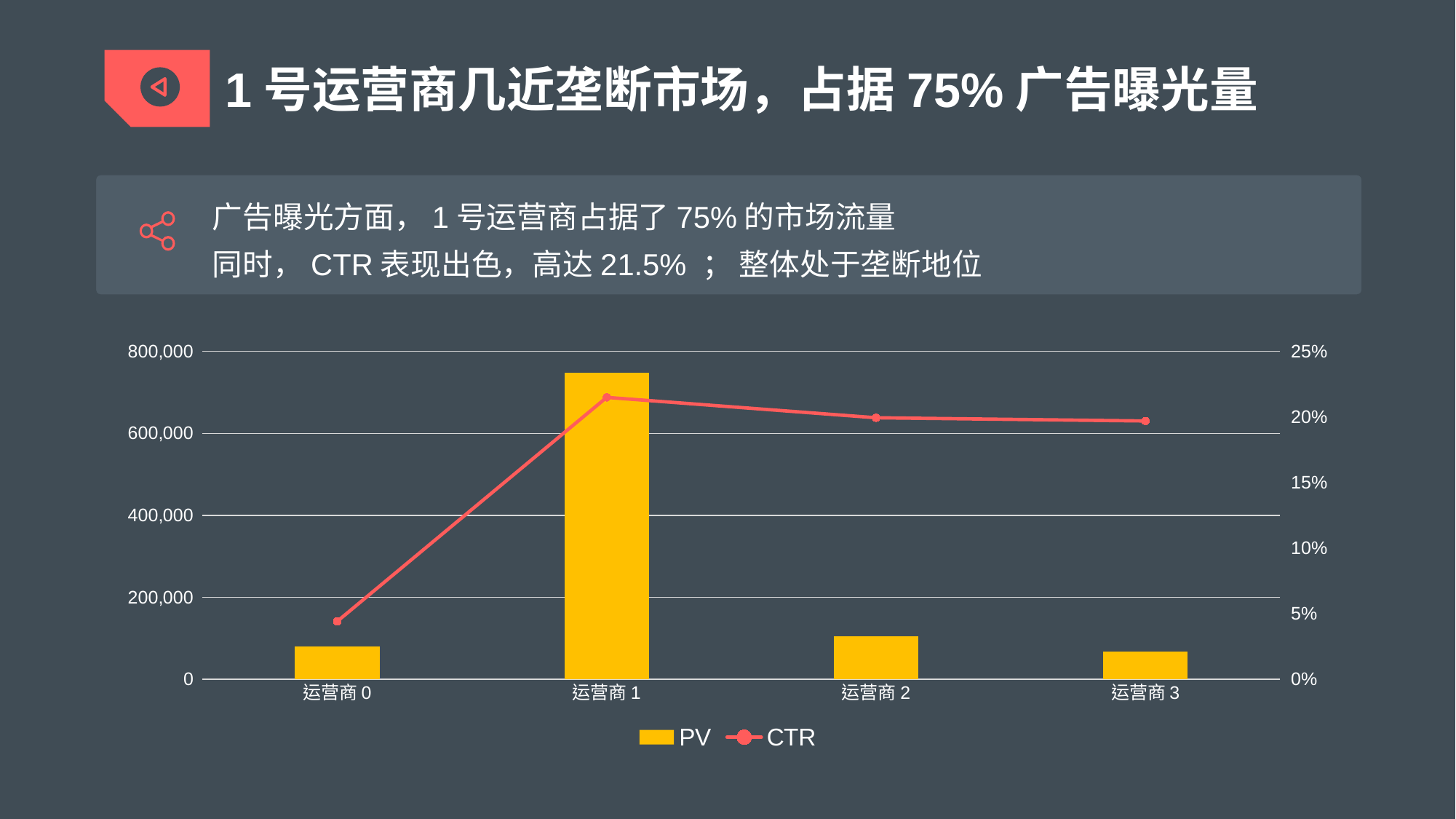

1号运营商几近垄断市场，占据75%广告曝光量

广告曝光方面，1号运营商占据了75%的市场流量
同时，CTR表现出色，高达21.5% ； 整体处于垄断地位

### Chart

| Category | PV | CTR |
|---|---|---|
| 运营商0 | 80029.0 | 0.044184 |
| 运营商1 | 748794.0 | 0.214956 |
| 运营商2 | 104380.0 | 0.199396 |
| 运营商3 | 68447.0 | 0.196941 |